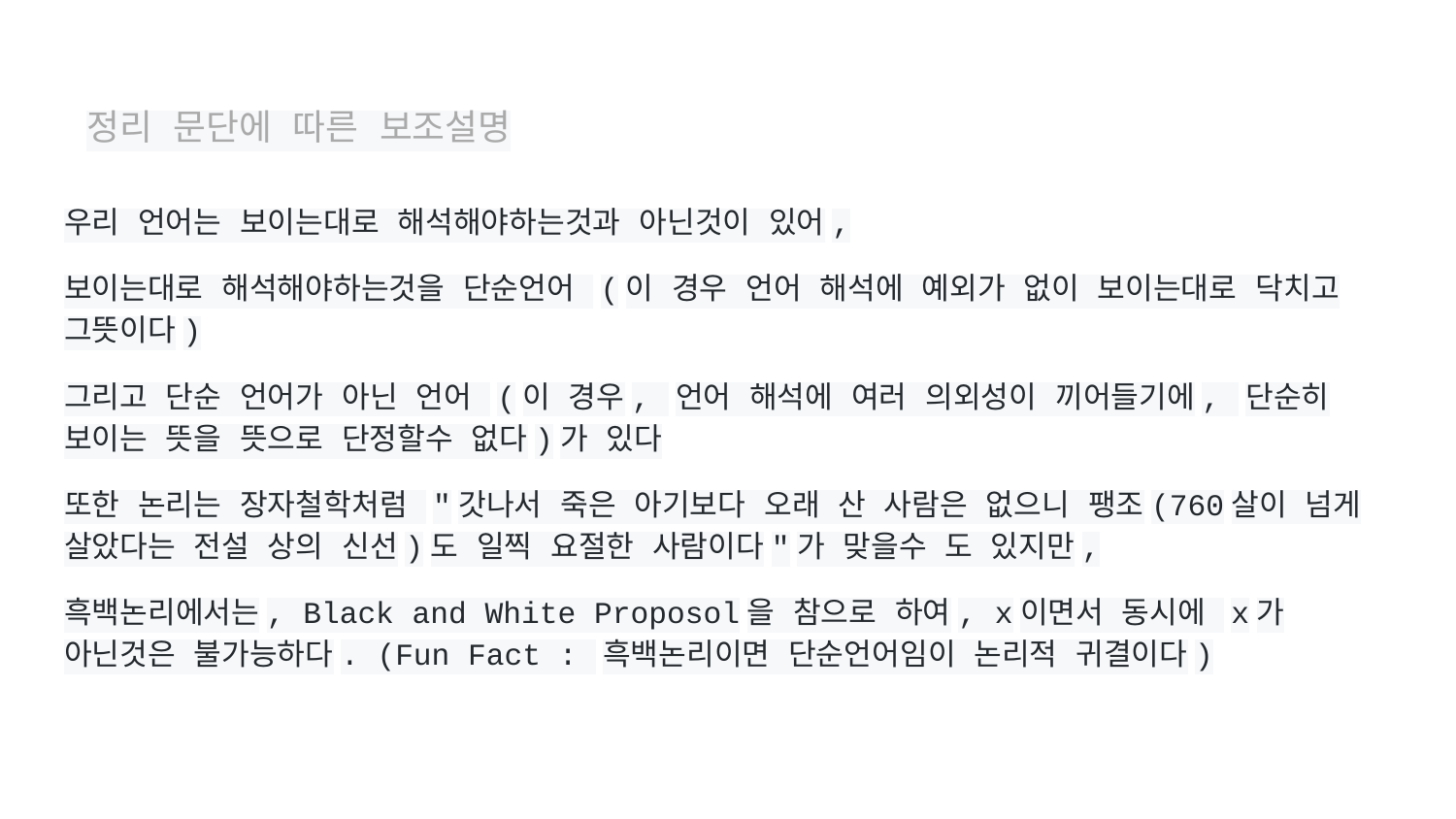

# 정리 문단에 따른 보조설명
우리 언어는 보이는대로 해석해야하는것과 아닌것이 있어,
보이는대로 해석해야하는것을 단순언어 (이 경우 언어 해석에 예외가 없이 보이는대로 닥치고 그뜻이다)
그리고 단순 언어가 아닌 언어 (이 경우, 언어 해석에 여러 의외성이 끼어들기에, 단순히 보이는 뜻을 뜻으로 단정할수 없다)가 있다
또한 논리는 장자철학처럼 "갓나서 죽은 아기보다 오래 산 사람은 없으니 팽조(760살이 넘게 살았다는 전설 상의 신선)도 일찍 요절한 사람이다"가 맞을수 도 있지만,
흑백논리에서는, Black and White Proposol을 참으로 하여, x이면서 동시에 x가 아닌것은 불가능하다. (Fun Fact : 흑백논리이면 단순언어임이 논리적 귀결이다)